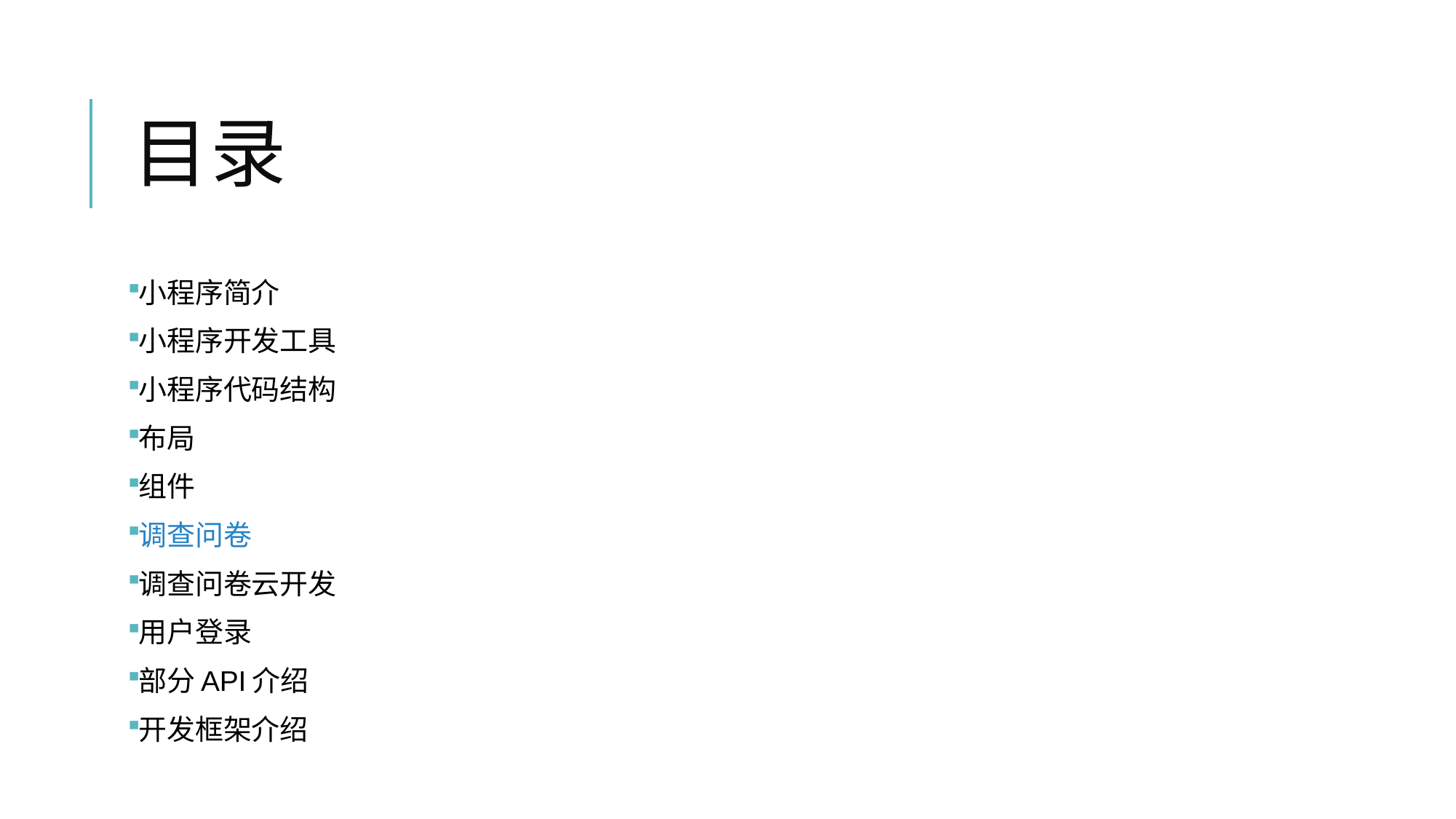

# 目录
小程序简介
小程序开发工具
小程序代码结构
布局
组件
调查问卷
调查问卷云开发
用户登录
部分API介绍
开发框架介绍